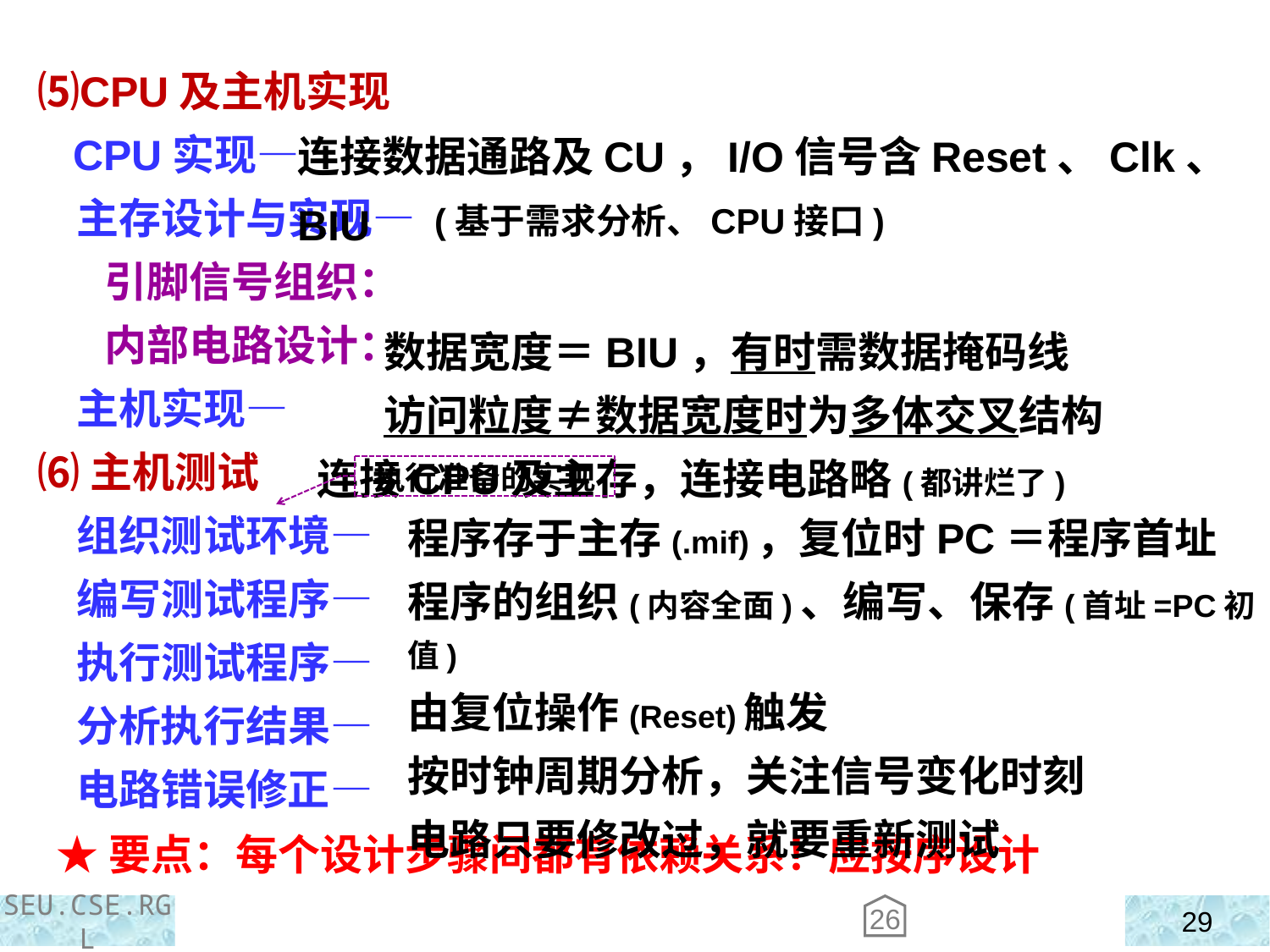

⑸CPU及主机实现
   CPU实现—
   主存设计与实现— (基于需求分析、CPU接口)
      引脚信号组织：
      内部电路设计：
   主机实现—
⑹主机测试
   组织测试环境—
   编写测试程序—
   执行测试程序—
   分析执行结果—
   电路错误修正—
连接数据通路及CU，I/O信号含Reset、Clk、BIU

        数据宽度＝BIU，有时需数据掩码线
        访问粒度≠数据宽度时为多体交叉结构
 连接CPU及主存，连接电路略(都讲烂了)
执行准备的实现
程序存于主存(.mif)，复位时PC＝程序首址
程序的组织(内容全面)、编写、保存(首址=PC初值)
由复位操作(Reset)触发
按时钟周期分析，关注信号变化时刻
电路只要修改过，就要重新测试
  ★要点：每个设计步骤间都有依赖关系！应按序设计
26
SEU.CSE.RGL
29